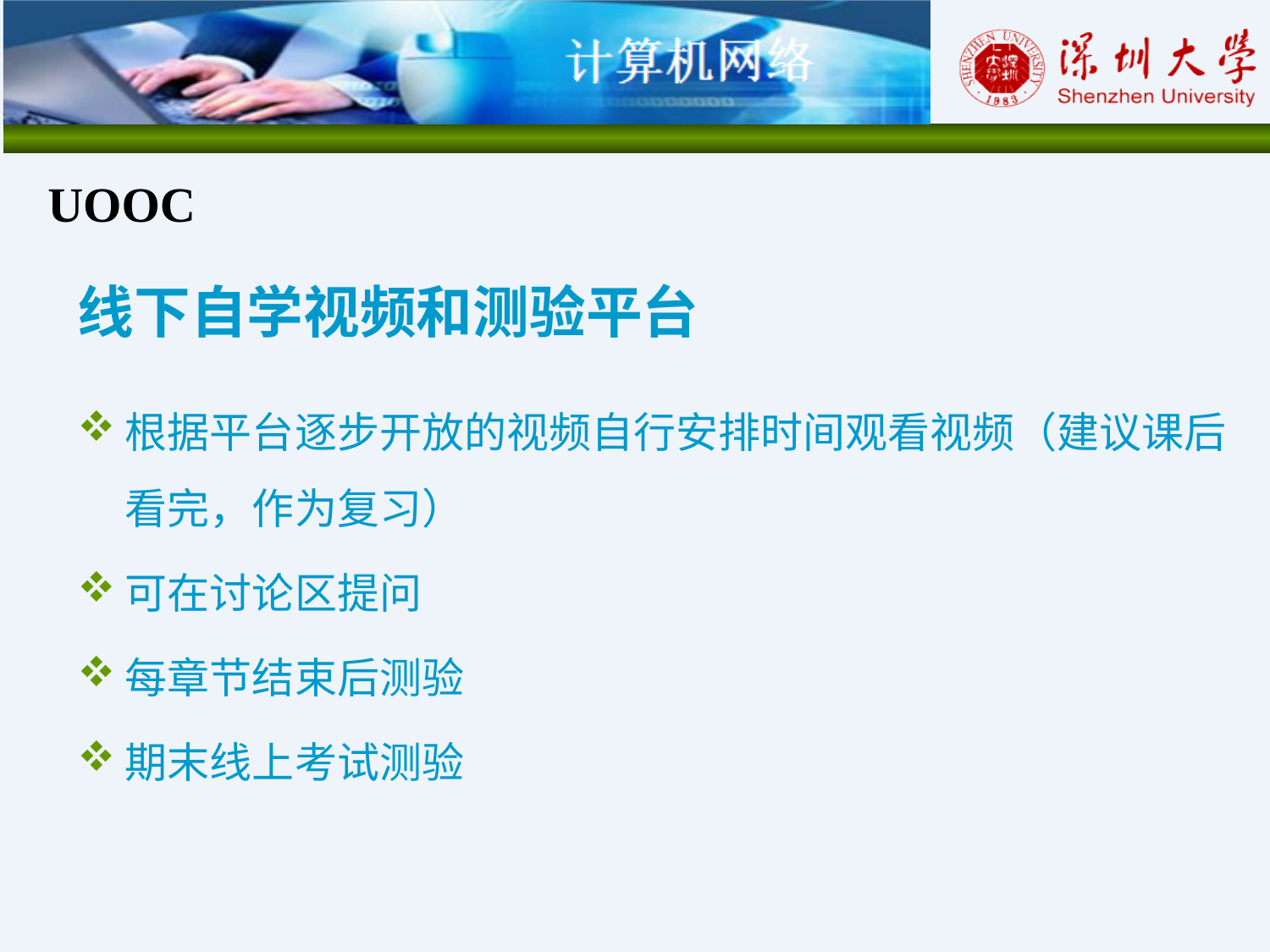

UOOC
线下自学视频和测验平台

根据平台逐步开放的视频自行安排时间观看视频（建议课后看完，作为复习）
可在讨论区提问
每章节结束后测验
期末线上考试测验